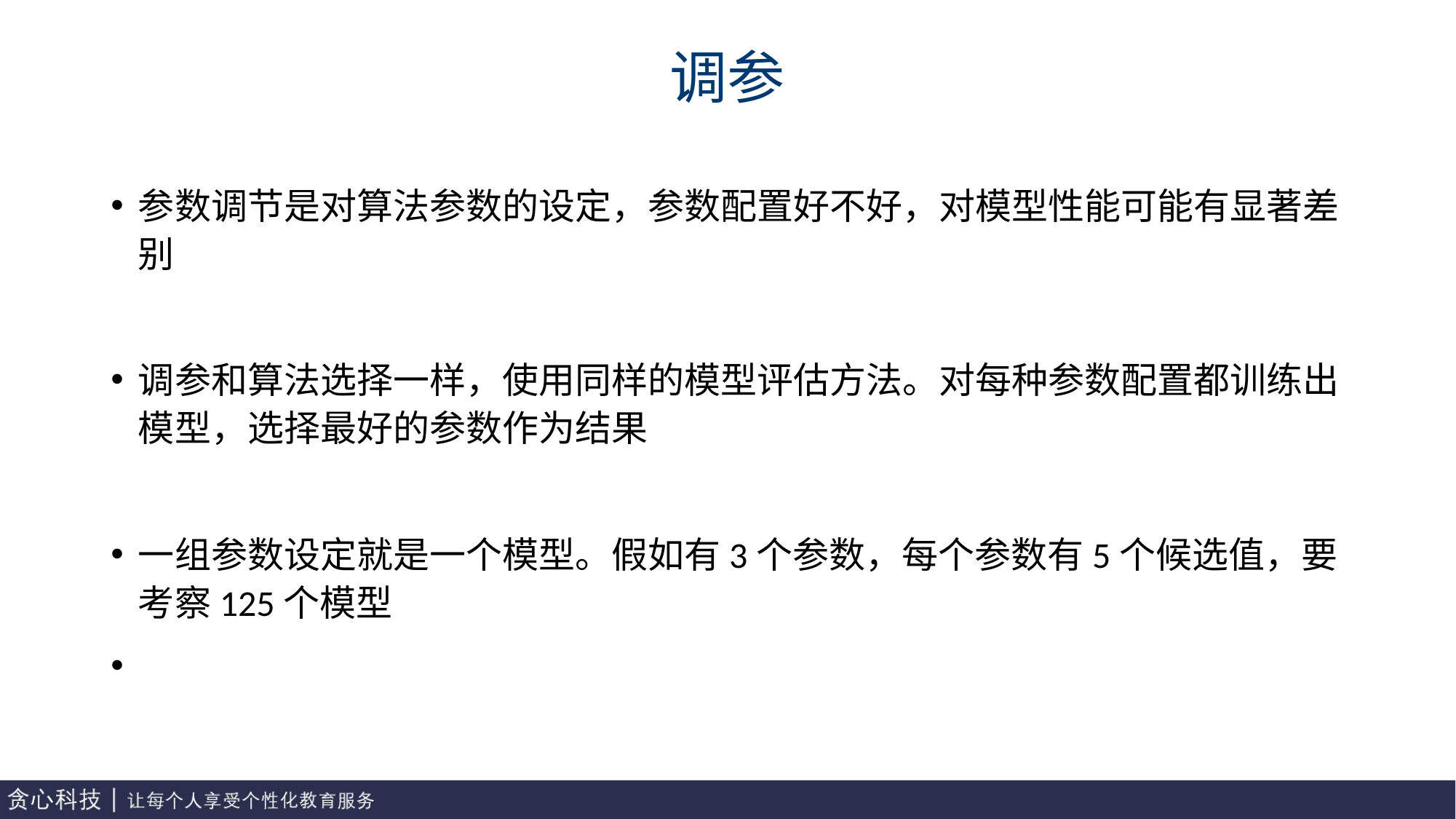

# 调参
参数调节是对算法参数的设定，参数配置好不好，对模型性能可能有显著差别

调参和算法选择一样，使用同样的模型评估方法。对每种参数配置都训练出模型，选择最好的参数作为结果

一组参数设定就是一个模型。假如有3个参数，每个参数有5个候选值，要考察125个模型